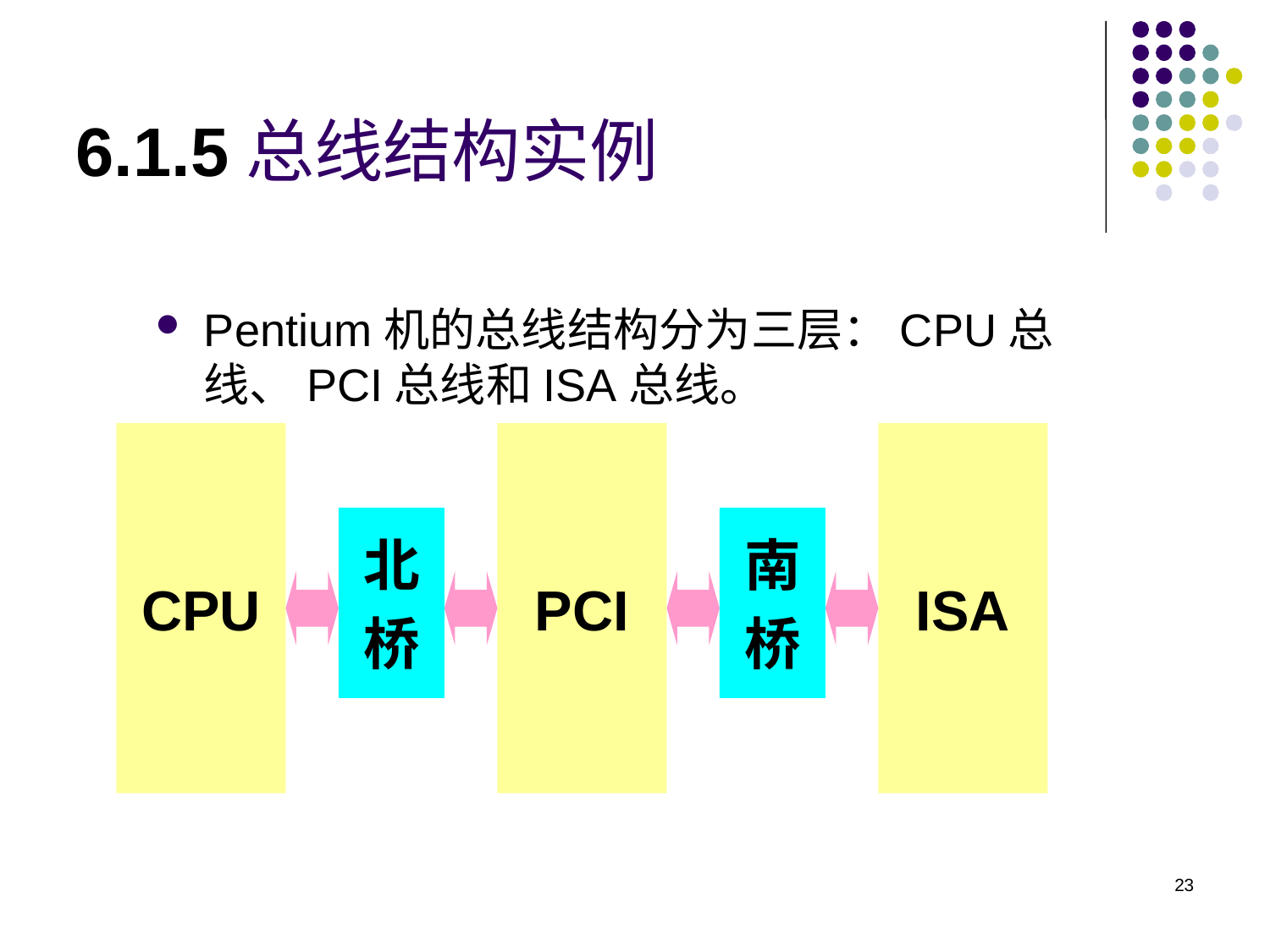

6.1.5总线结构实例

Pentium机的总线结构分为三层：CPU总线、PCI总线和ISA总线。
CPU
PCI
ISA
北
桥
南
桥

23